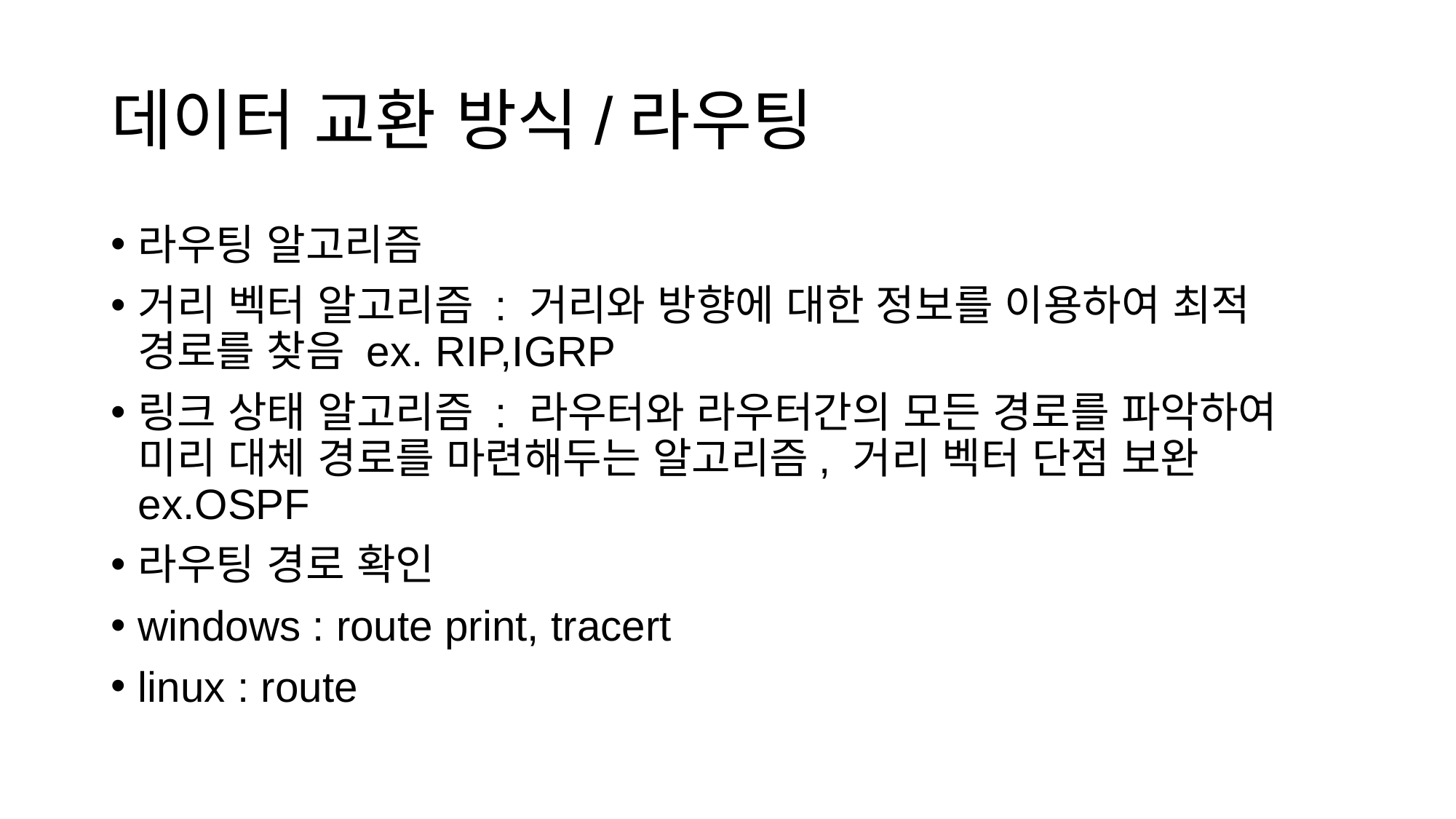

# 데이터 교환 방식/라우팅
라우팅 알고리즘
거리 벡터 알고리즘 : 거리와 방향에 대한 정보를 이용하여 최적 경로를 찾음 ex. RIP,IGRP
링크 상태 알고리즘 : 라우터와 라우터간의 모든 경로를 파악하여 미리 대체 경로를 마련해두는 알고리즘, 거리 벡터 단점 보완 ex.OSPF
라우팅 경로 확인
windows : route print, tracert
linux : route